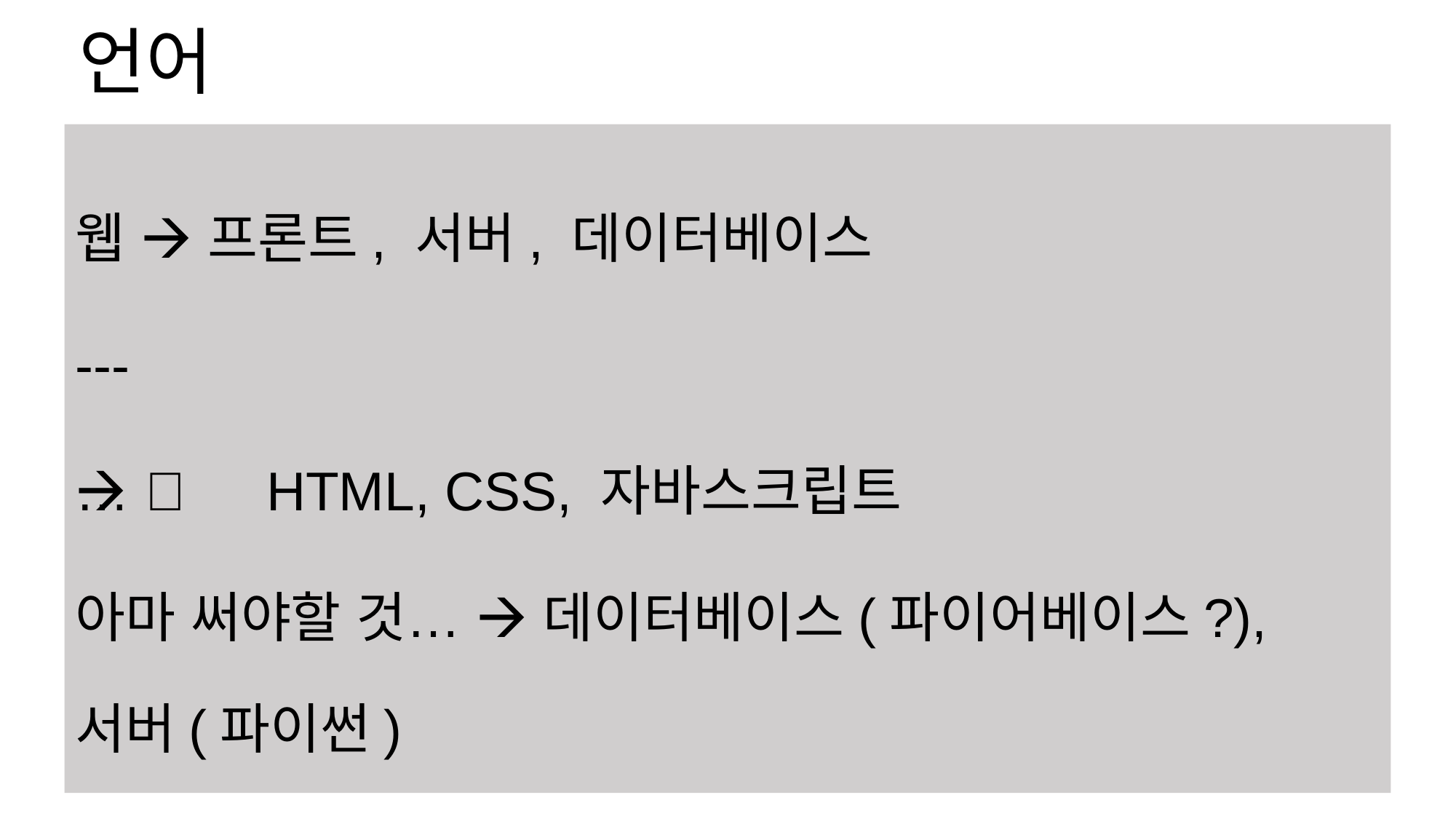

# 언어
웹 🡪 프론트, 서버, 데이터베이스
---
필수인듯… 🡪 HTML, CSS, 자바스크립트
아마 써야할 것… 🡪 데이터베이스(파이어베이스?), 서버(파이썬)